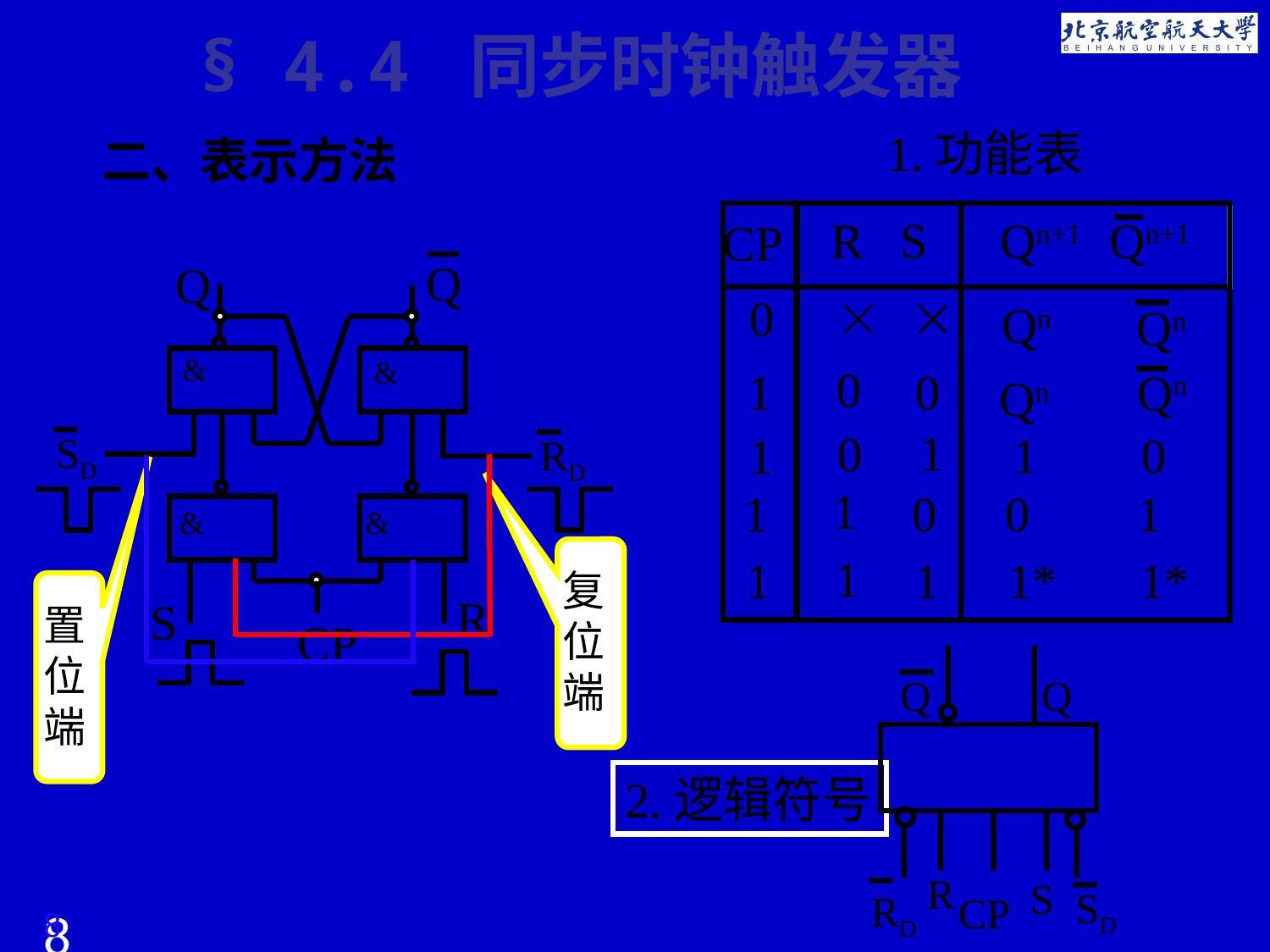

§ 4.4 同步时钟触发器
1.功能表
二、表示方法
R   S

Qn+1    Qn+1

CP

Q
Q

R
S
CP
&
&
&
&
×
×
×
0
Qn
Qn

0
1
0
Qn
Qn

SD

1
0
1
0
1

RD

1
0
1
1
0

复位端
1
1*
1*
1
1

置位端

Q

Q

R
S
CP

SD

RD

2.逻辑符号
8
8
8